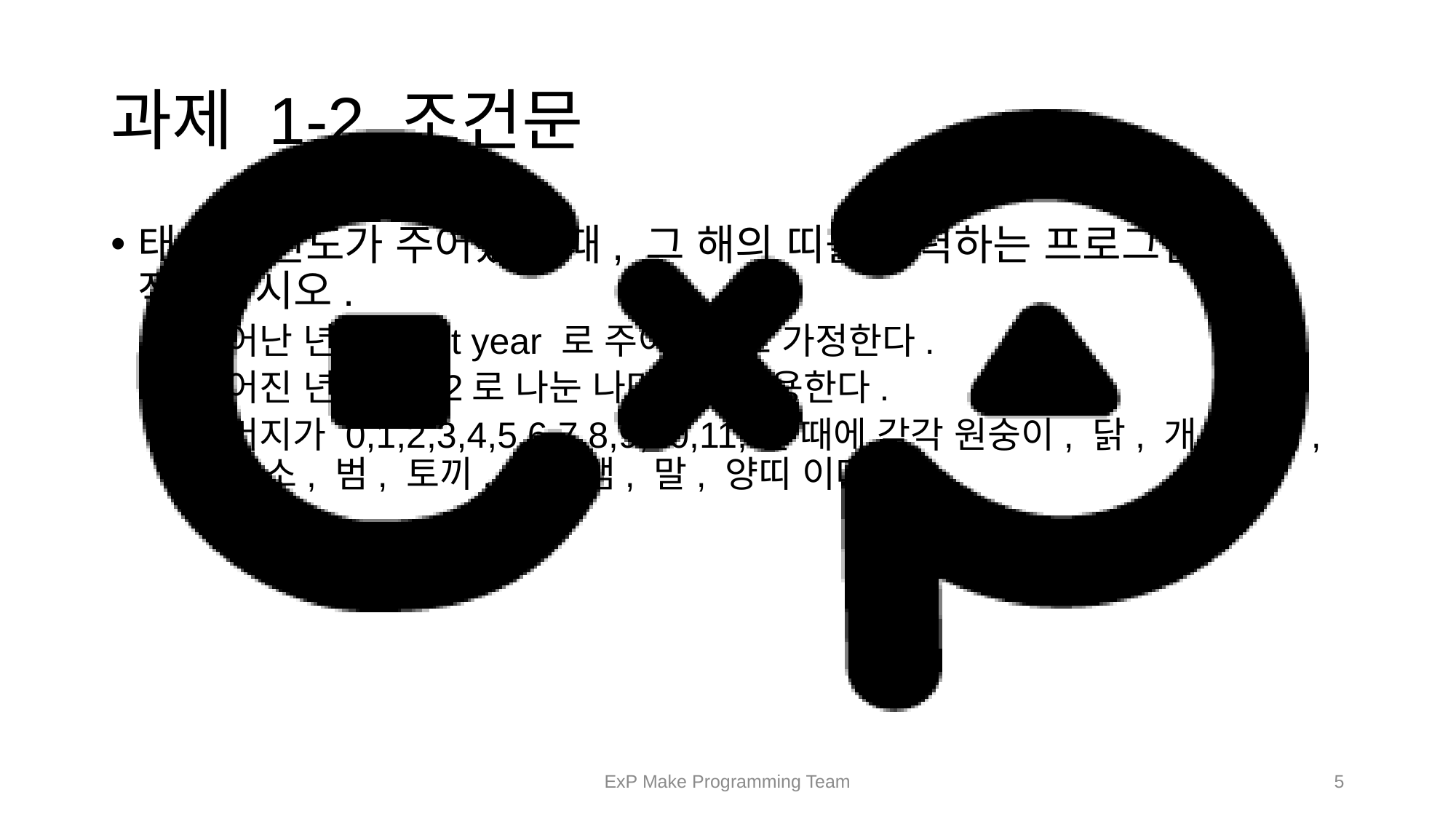

# 과제 1-2 조건문
태어난 년도가 주어졌을 때, 그 해의 띠를 출력하는 프로그램을 작성하시오.
태어난 년도는 int year 로 주어진다고 가정한다.
주어진 년도를 12로 나눈 나머지를 사용한다.
나머지가 0,1,2,3,4,5,6,7,8,9,10,11,일 때에 각각 원숭이, 닭, 개, 돼지, 쥐, 소, 범, 토끼, 용, 뱀, 말, 양띠 이다.
ExP Make Programming Team
5